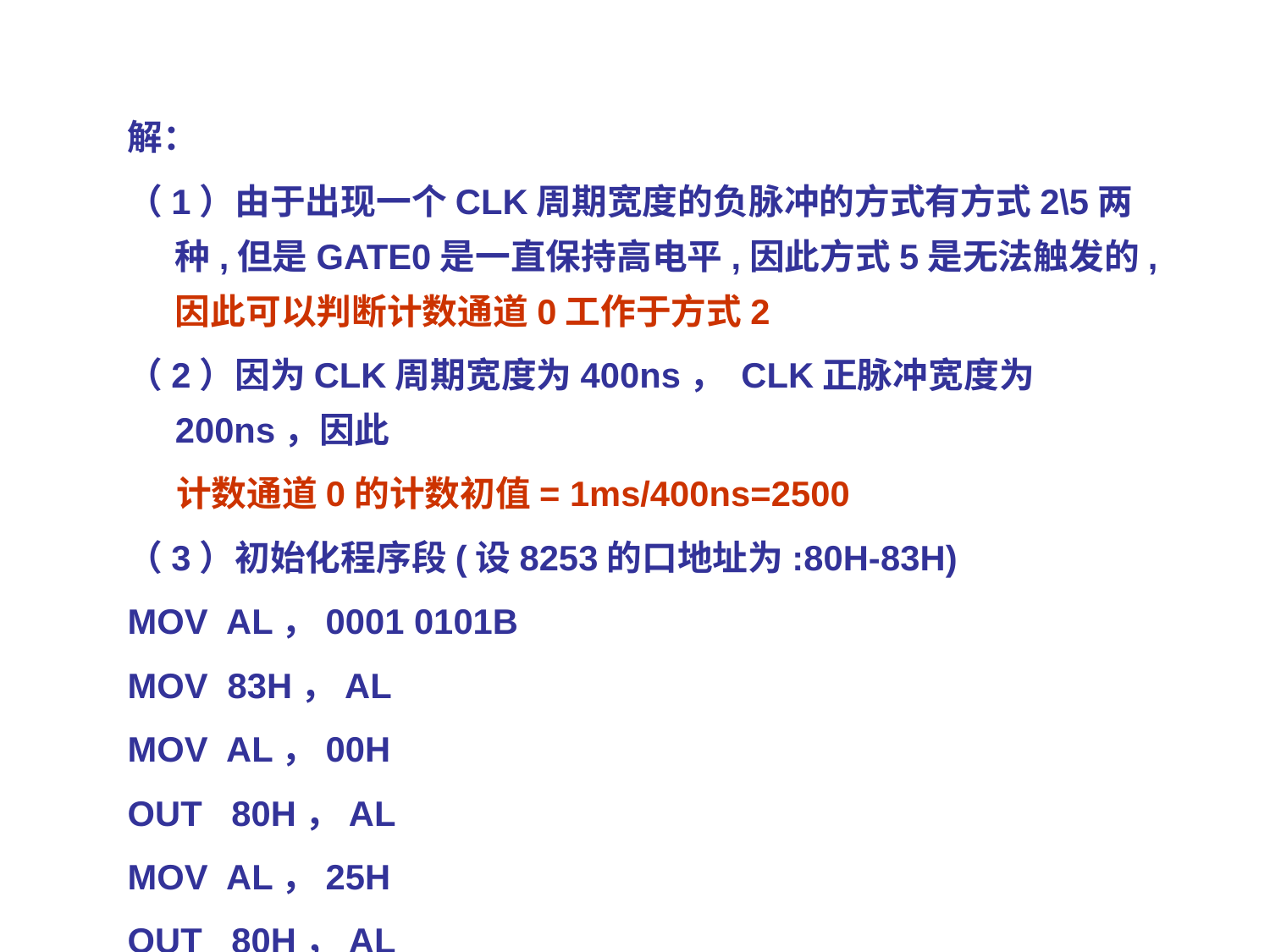

解：
（1）由于出现一个CLK周期宽度的负脉冲的方式有方式2\5两种,但是GATE0是一直保持高电平,因此方式5是无法触发的,因此可以判断计数通道0工作于方式2
（2）因为CLK周期宽度为400ns， CLK正脉冲宽度为200ns，因此
     计数通道0的计数初值= 1ms/400ns=2500
（3）初始化程序段(设8253的口地址为:80H-83H)
MOV  AL，0001 0101B
MOV  83H，AL
MOV  AL，00H
OUT   80H，AL
MOV  AL，25H
OUT   80H，AL